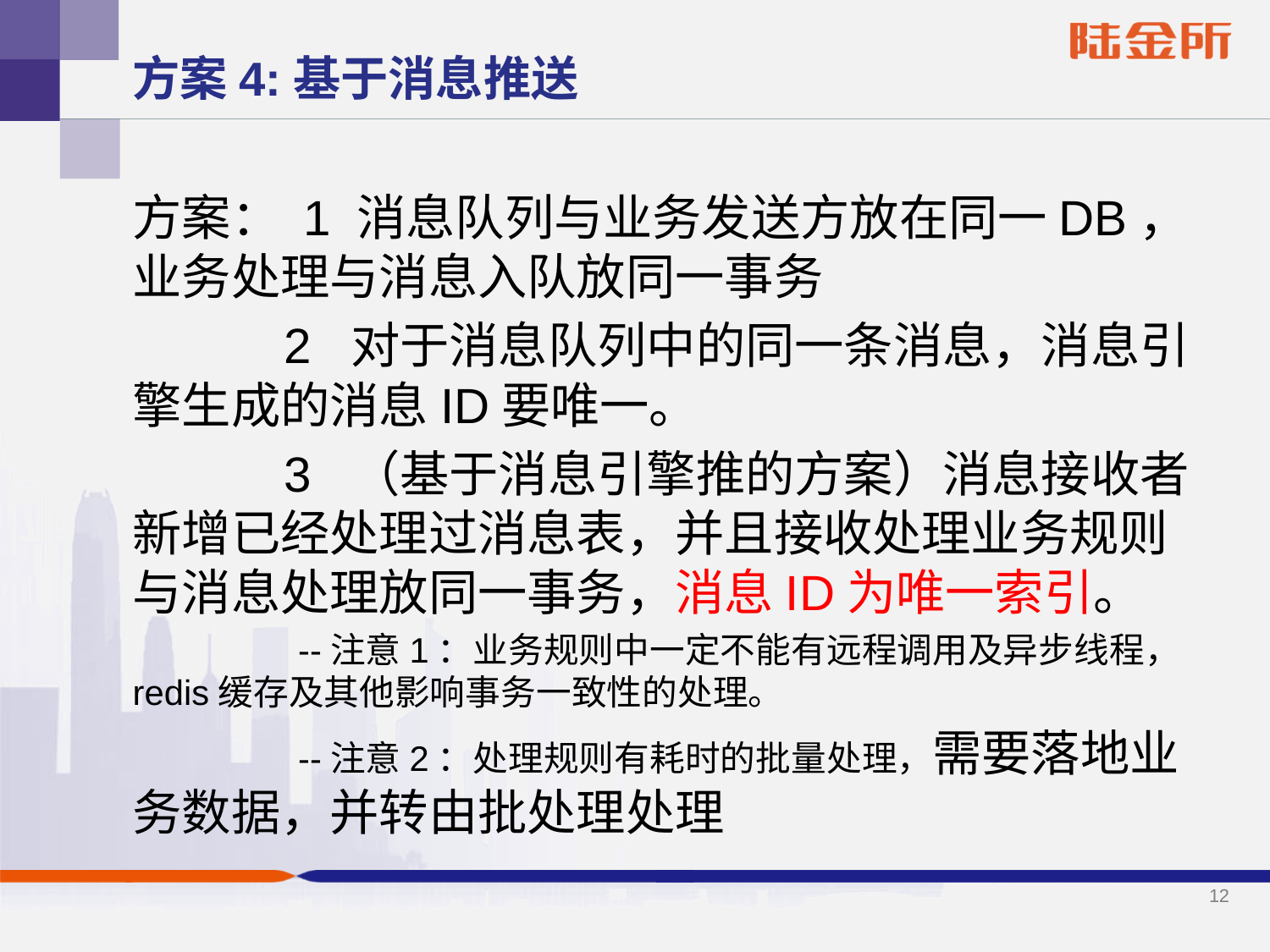

# 方案4:基于消息推送
方案： 1 消息队列与业务发送方放在同一DB，业务处理与消息入队放同一事务
           2  对于消息队列中的同一条消息，消息引擎生成的消息ID要唯一。
           3  （基于消息引擎推的方案）消息接收者新增已经处理过消息表，并且接收处理业务规则与消息处理放同一事务，消息ID为唯一索引。
                 --注意1：业务规则中一定不能有远程调用及异步线程，redis缓存及其他影响事务一致性的处理。
                 --注意2：处理规则有耗时的批量处理，需要落地业务数据，并转由批处理处理

12